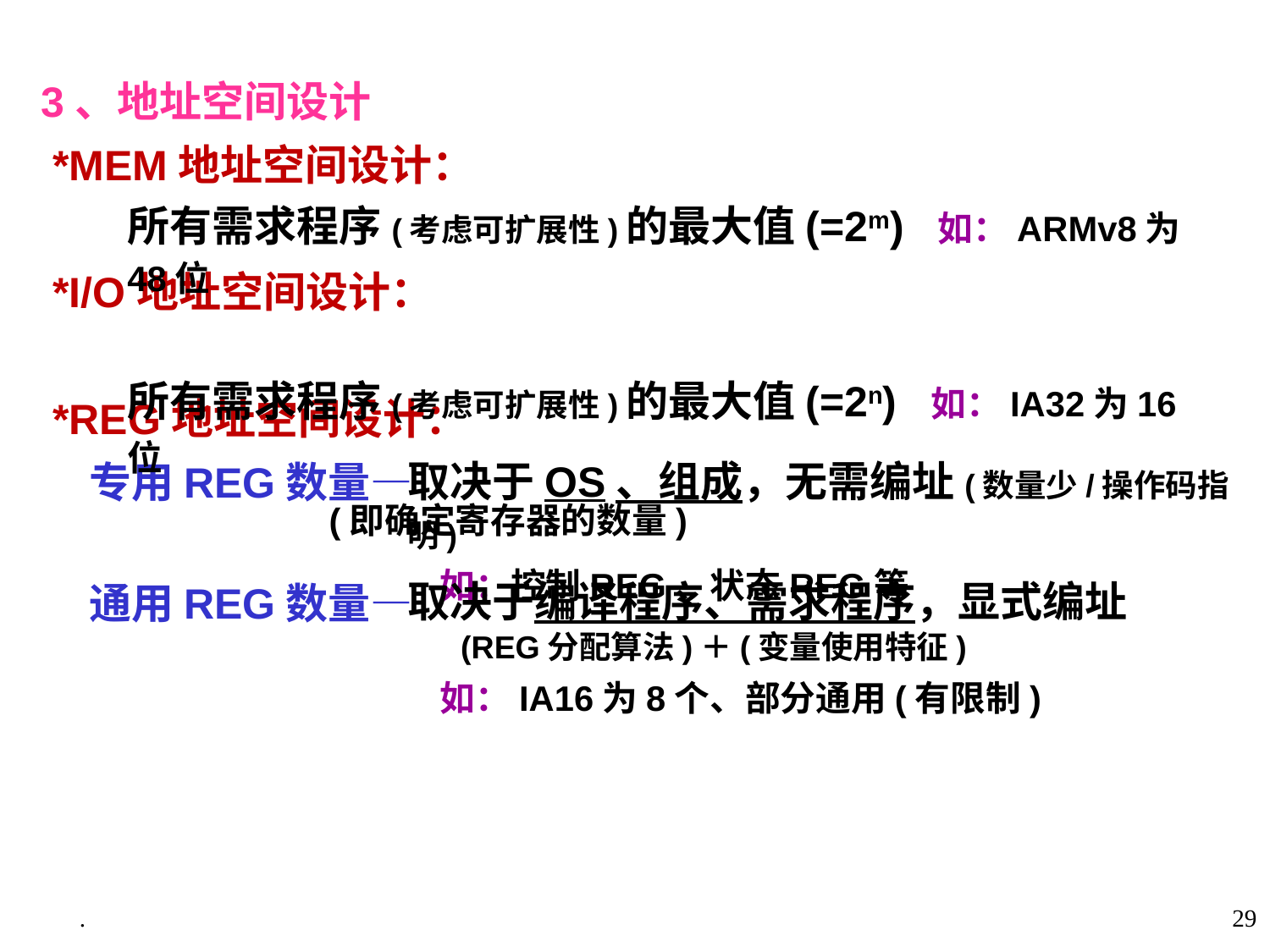

3、地址空间设计
 *MEM地址空间设计：

 *I/O地址空间设计：

 *REG地址空间设计：
    专用REG数量—

    通用REG数量—
所有需求程序(考虑可扩展性)的最大值(=2m)  如：ARMv8为48位

所有需求程序(考虑可扩展性)的最大值(=2n)  如：IA32为16位
                 (即确定寄存器的数量)
取决于OS、组成，无需编址(数量少/操作码指明)
   如：控制REG、状态REG等
取决于编译程序、需求程序，显式编址
      (REG分配算法)＋(变量使用特征)
   如：IA16为8个、部分通用(有限制)
.
29